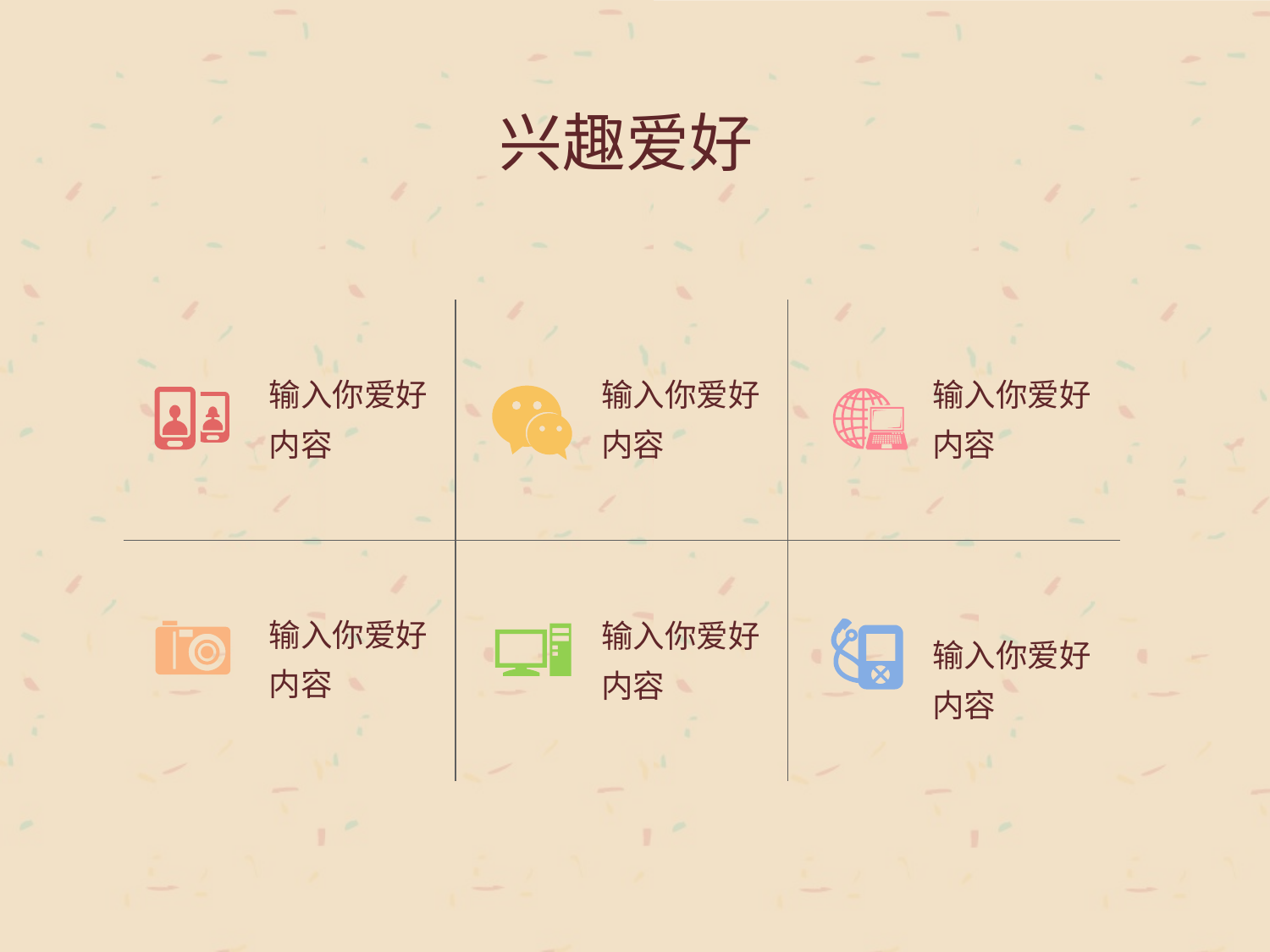

兴趣爱好
输入你爱好内容
输入你爱好内容
输入你爱好内容

输入你爱好内容
输入你爱好内容
输入你爱好内容